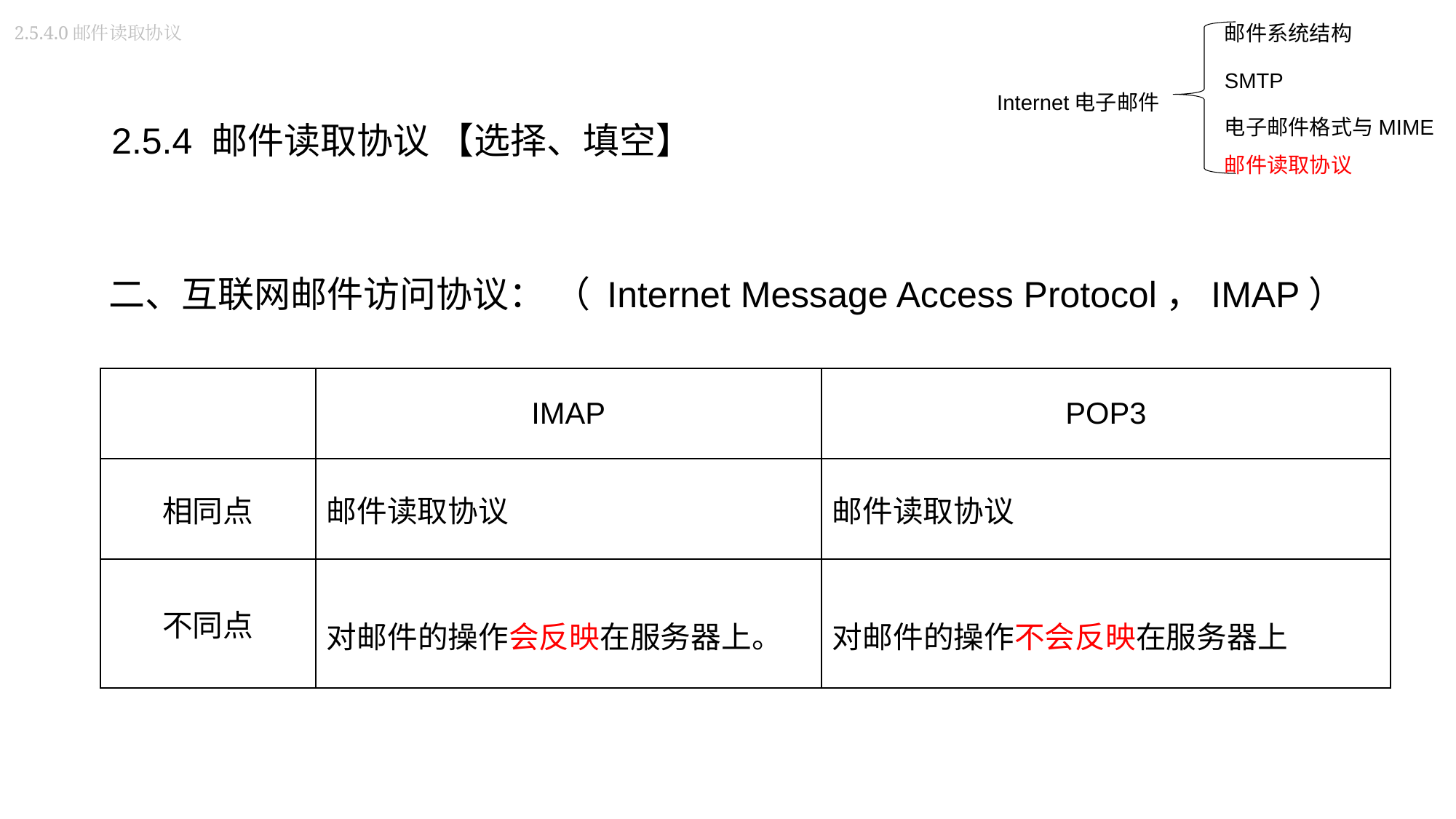

邮件系统结构
2.5.4.0邮件读取协议

SMTP
Internet电子邮件
2.5.4 邮件读取协议 【选择、填空】
电子邮件格式与MIME
邮件读取协议
二、互联网邮件访问协议： （ Internet Message Access Protocol，IMAP）
|  | IMAP | POP3 |
| --- | --- | --- |
| 相同点 | 邮件读取协议 | 邮件读取协议 |
| 不同点 | 对邮件的操作会反映在服务器上。 | 对邮件的操作不会反映在服务器上 |